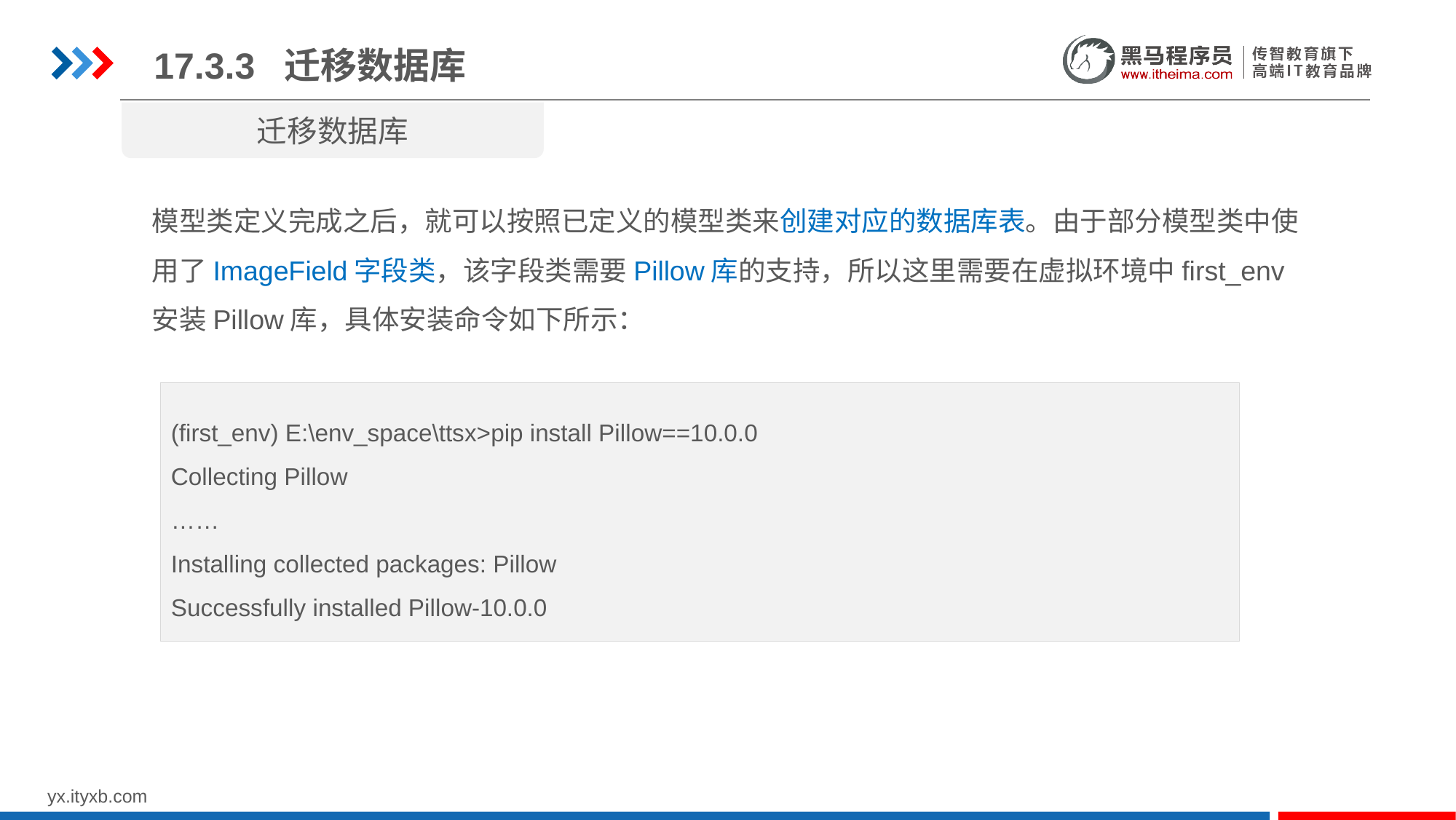

17.3.3  迁移数据库

迁移数据库
模型类定义完成之后，就可以按照已定义的模型类来创建对应的数据库表。由于部分模型类中使用了ImageField字段类，该字段类需要Pillow库的支持，所以这里需要在虚拟环境中first_env安装Pillow库，具体安装命令如下所示：
(first_env) E:\env_space\ttsx>pip install Pillow==10.0.0
Collecting Pillow
……
Installing collected packages: Pillow
Successfully installed Pillow-10.0.0